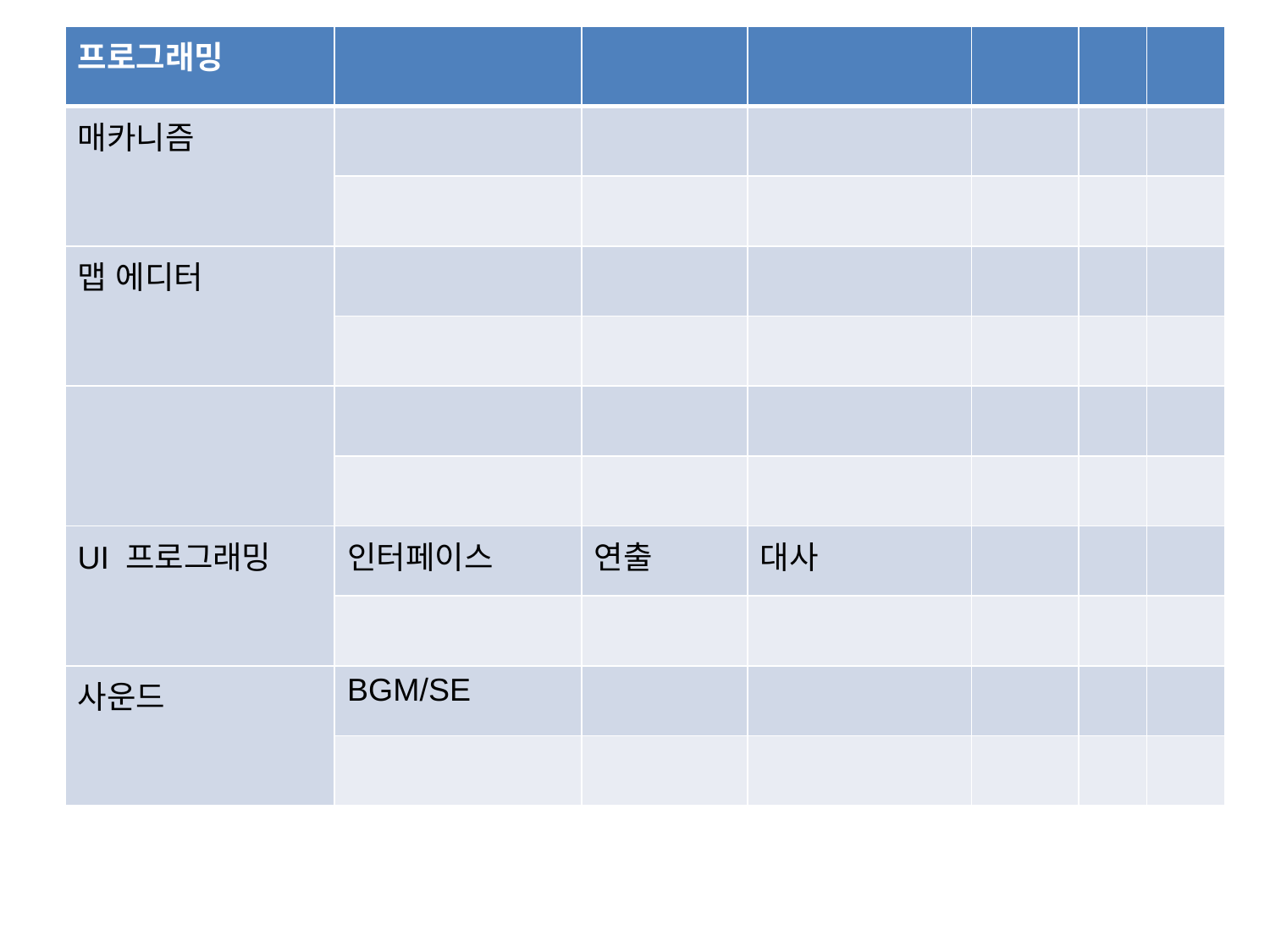

| 프로그래밍 |  |  |  |  |  |  |
| --- | --- | --- | --- | --- | --- | --- |
| 매카니즘 |  |  |  |  |  |  |
|  |  |  |  |  |  |  |
| 맵 에디터 |  |  |  |  |  |  |
|  |  |  |  |  |  |  |
|  |  |  |  |  |  |  |
|  |  |  |  |  |  |  |
| UI 프로그래밍 | 인터페이스 | 연출 | 대사 |  |  |  |
|  |  |  |  |  |  |  |
| 사운드 | BGM/SE |  |  |  |  |  |
|  |  |  |  |  |  |  |